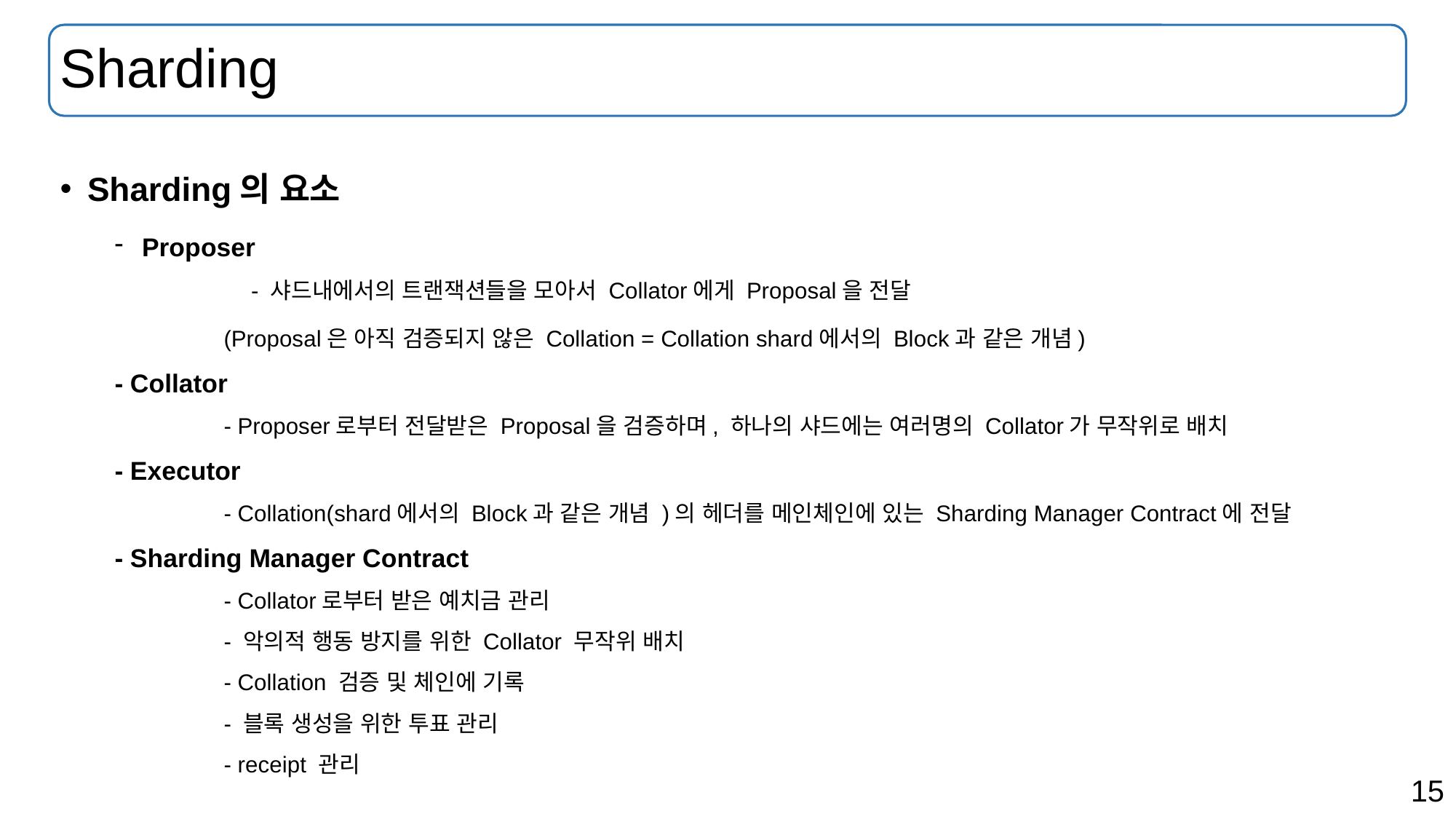

# Sharding
Sharding의 요소
Proposer
	- 샤드내에서의 트랜잭션들을 모아서 Collator에게 Proposal을 전달
	(Proposal은 아직 검증되지 않은 Collation = Collation shard에서의 Block과 같은 개념)
- Collator
	- Proposer로부터 전달받은 Proposal을 검증하며, 하나의 샤드에는 여러명의 Collator가 무작위로 배치
- Executor
	- Collation(shard에서의 Block과 같은 개념 )의 헤더를 메인체인에 있는 Sharding Manager Contract에 전달
- Sharding Manager Contract
	- Collator로부터 받은 예치금 관리
	- 악의적 행동 방지를 위한 Collator 무작위 배치
	- Collation 검증 및 체인에 기록
	- 블록 생성을 위한 투표 관리
	- receipt 관리